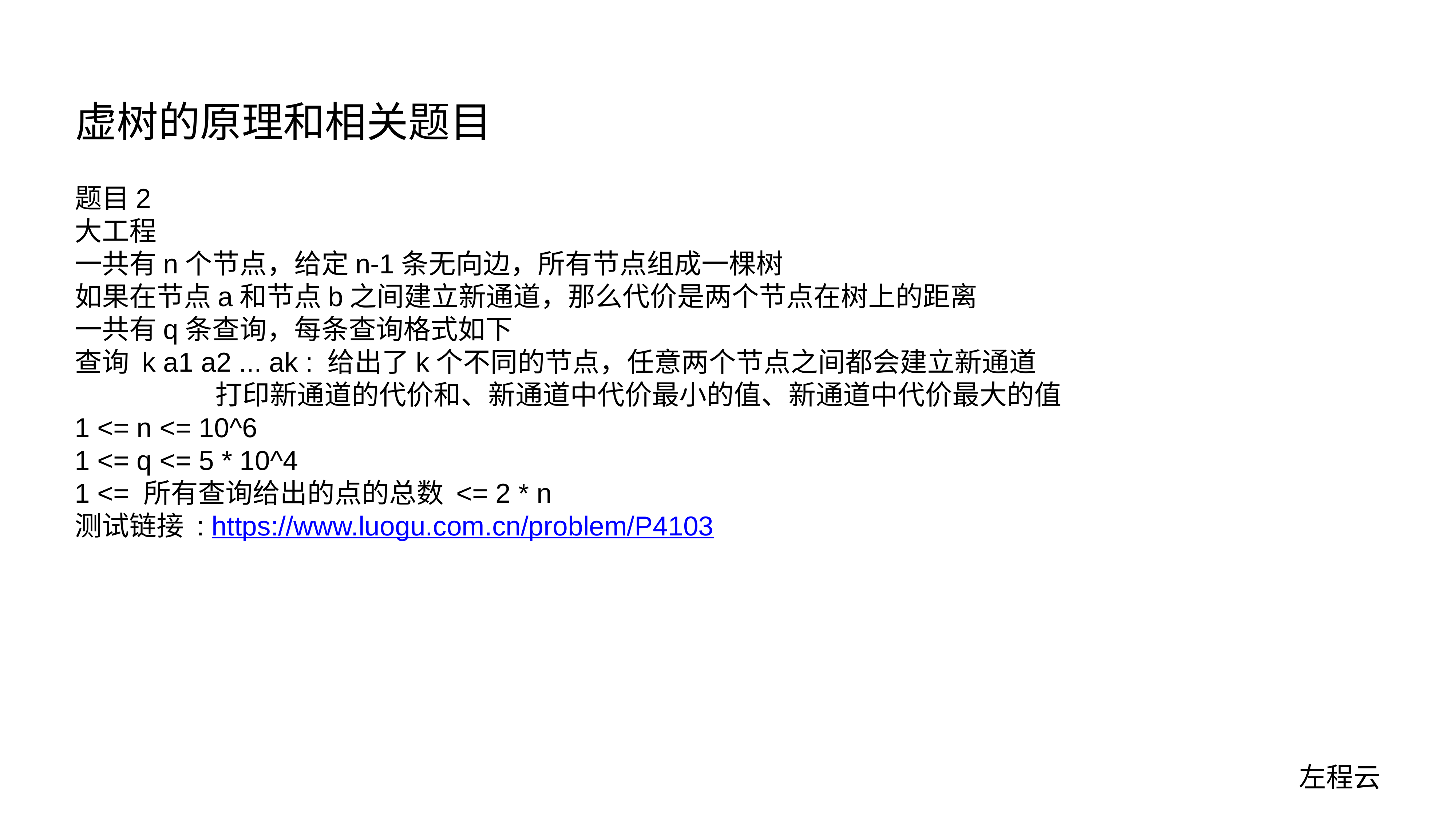

# 虚树的原理和相关题目
题目2
大工程
一共有n个节点，给定n-1条无向边，所有节点组成一棵树
如果在节点a和节点b之间建立新通道，那么代价是两个节点在树上的距离
一共有q条查询，每条查询格式如下
查询 k a1 a2 ... ak : 给出了k个不同的节点，任意两个节点之间都会建立新通道
                      打印新通道的代价和、新通道中代价最小的值、新通道中代价最大的值
1 <= n <= 10^6
1 <= q <= 5 * 10^4
1 <= 所有查询给出的点的总数 <= 2 * n
测试链接 : https://www.luogu.com.cn/problem/P4103
左程云